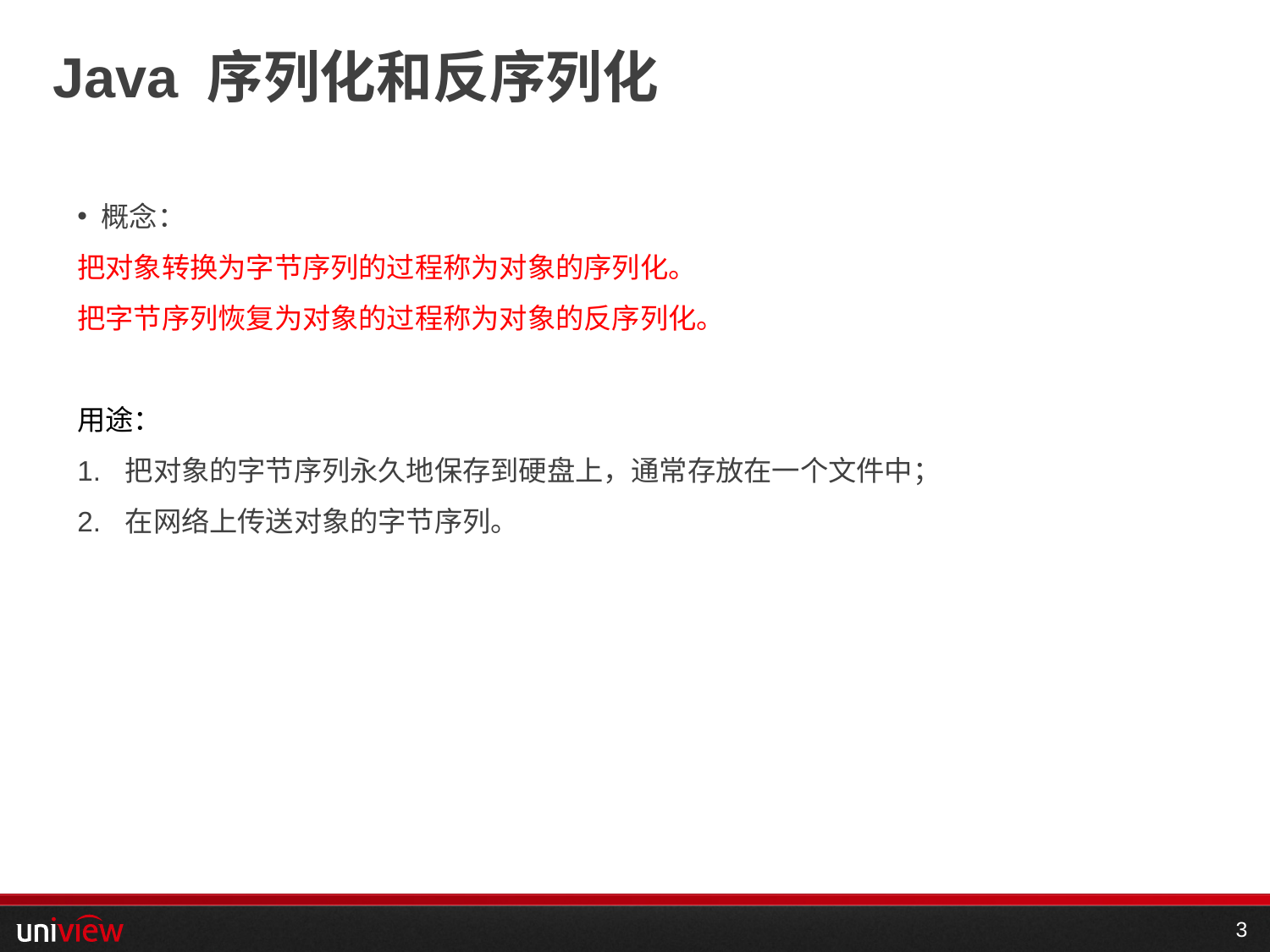

# Java 序列化和反序列化
概念：
把对象转换为字节序列的过程称为对象的序列化。
把字节序列恢复为对象的过程称为对象的反序列化。

用途：
把对象的字节序列永久地保存到硬盘上，通常存放在一个文件中；
在网络上传送对象的字节序列。